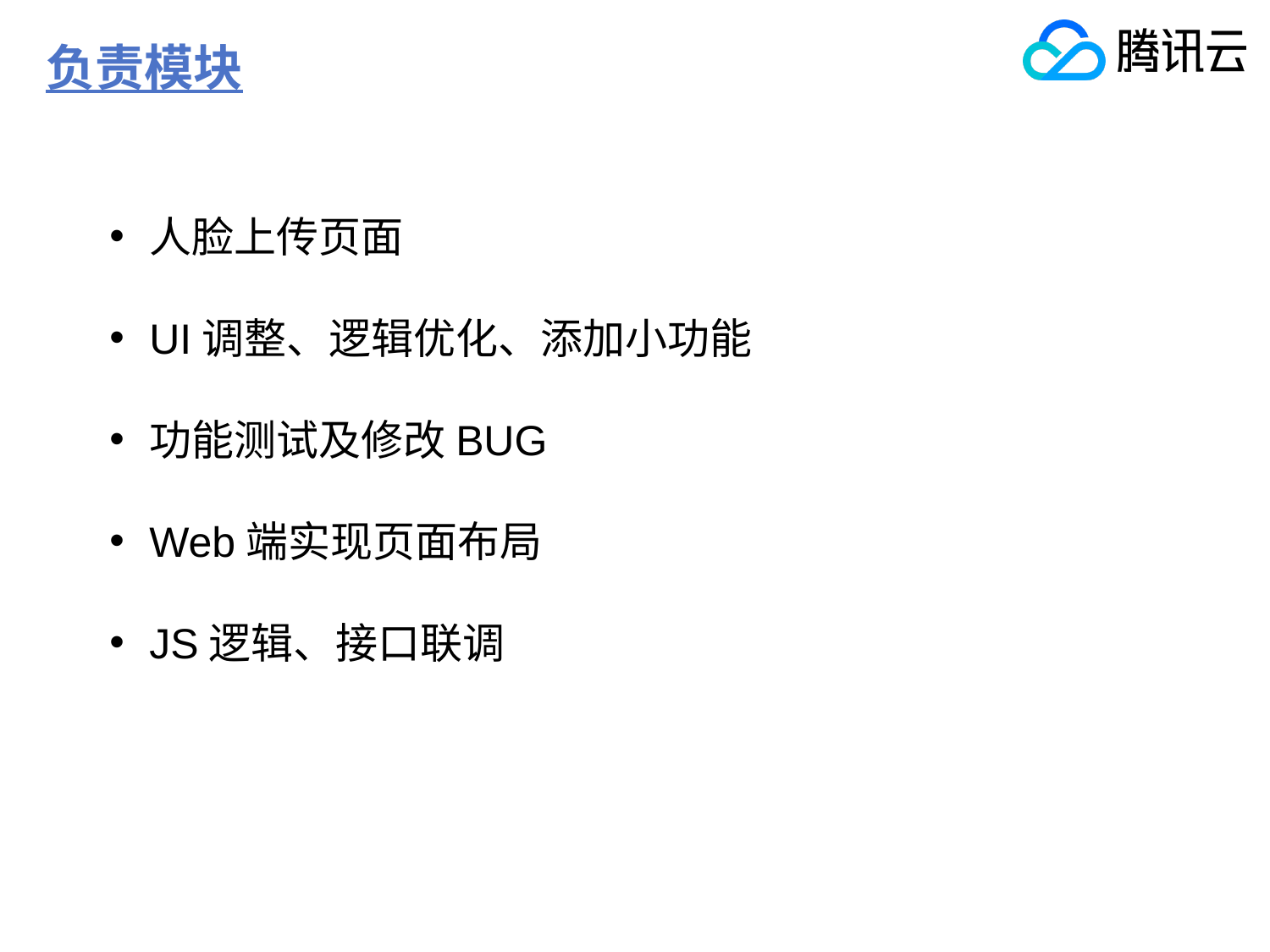

负责模块

人脸上传页面
UI调整、逻辑优化、添加小功能
功能测试及修改BUG
Web端实现页面布局
JS逻辑、接口联调